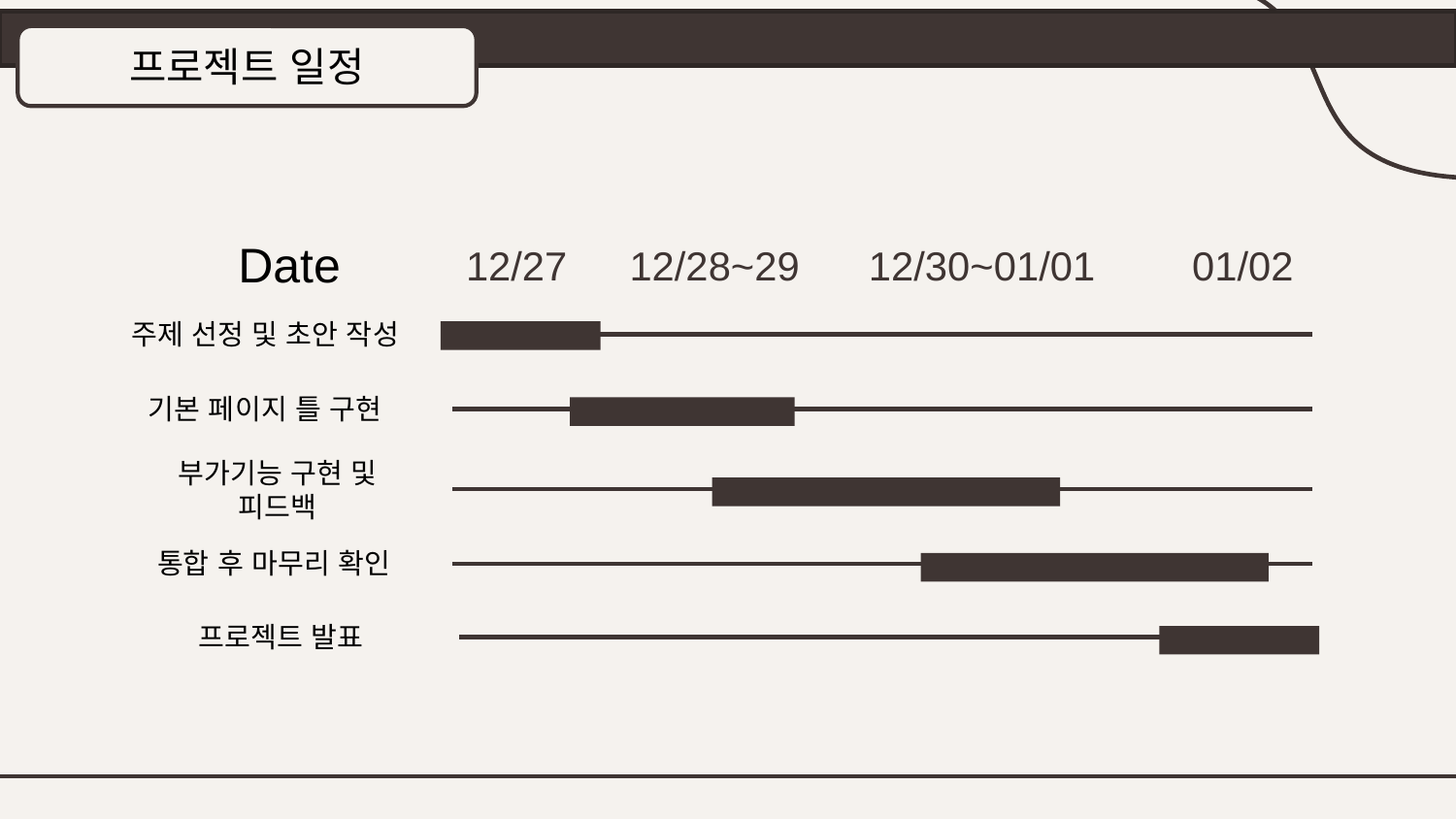

프로젝트 일정
Date
12/28~29
12/27
01/02
12/30~01/01
주제 선정 및 초안 작성

기본 페이지 틀 구현

부가기능 구현 및 피드백

통합 후 마무리 확인

프로젝트 발표